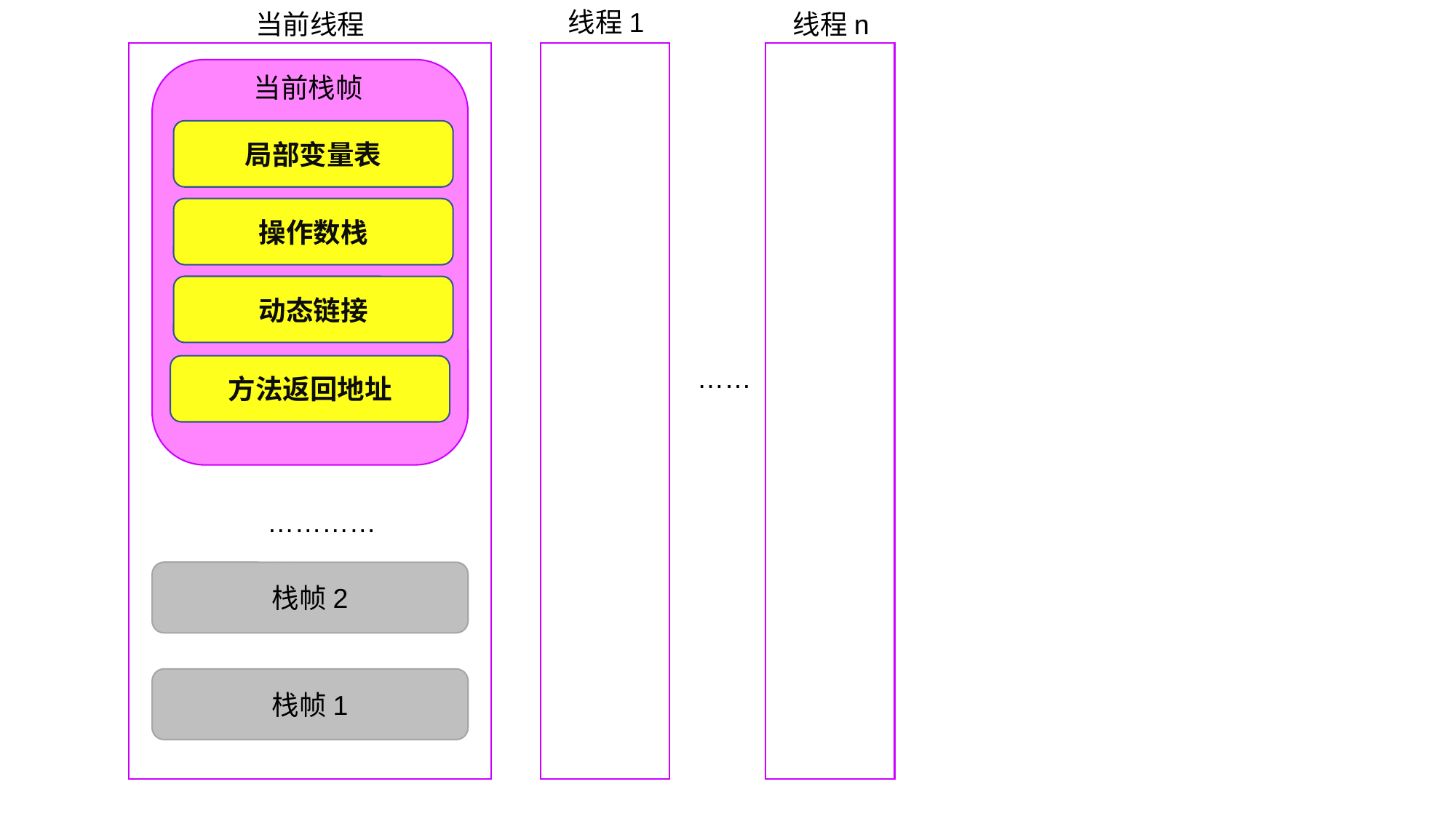

线程1
当前线程
线程n

当前栈帧
局部变量表
操作数栈
动态链接
方法返回地址
……
……………
栈帧2
栈帧1